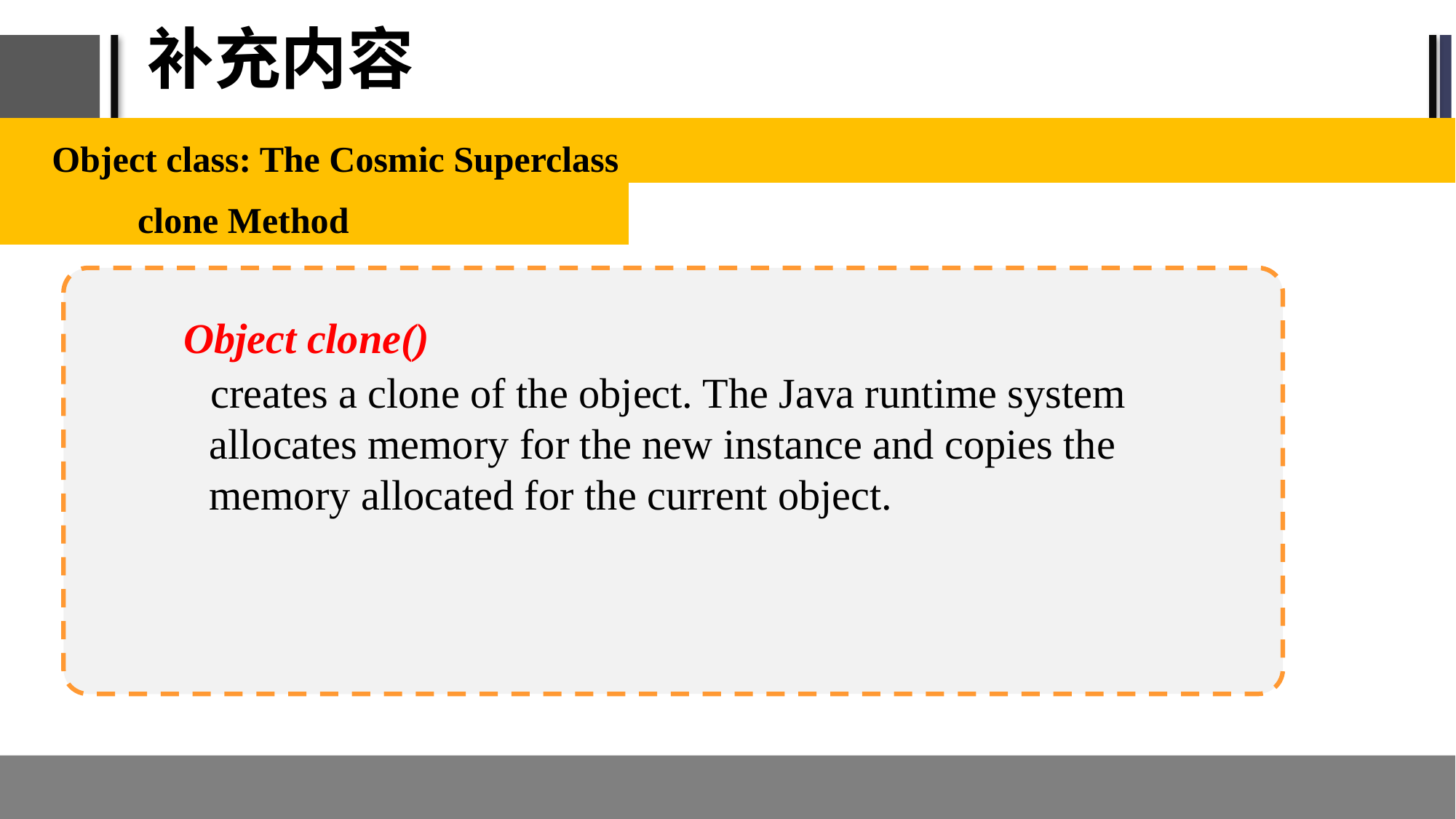

# 补充内容

Object class: The Cosmic Superclass

	clone Method

 Object clone()
    creates a clone of the object. The Java runtime system allocates memory for the new instance and copies the memory allocated for the current object.